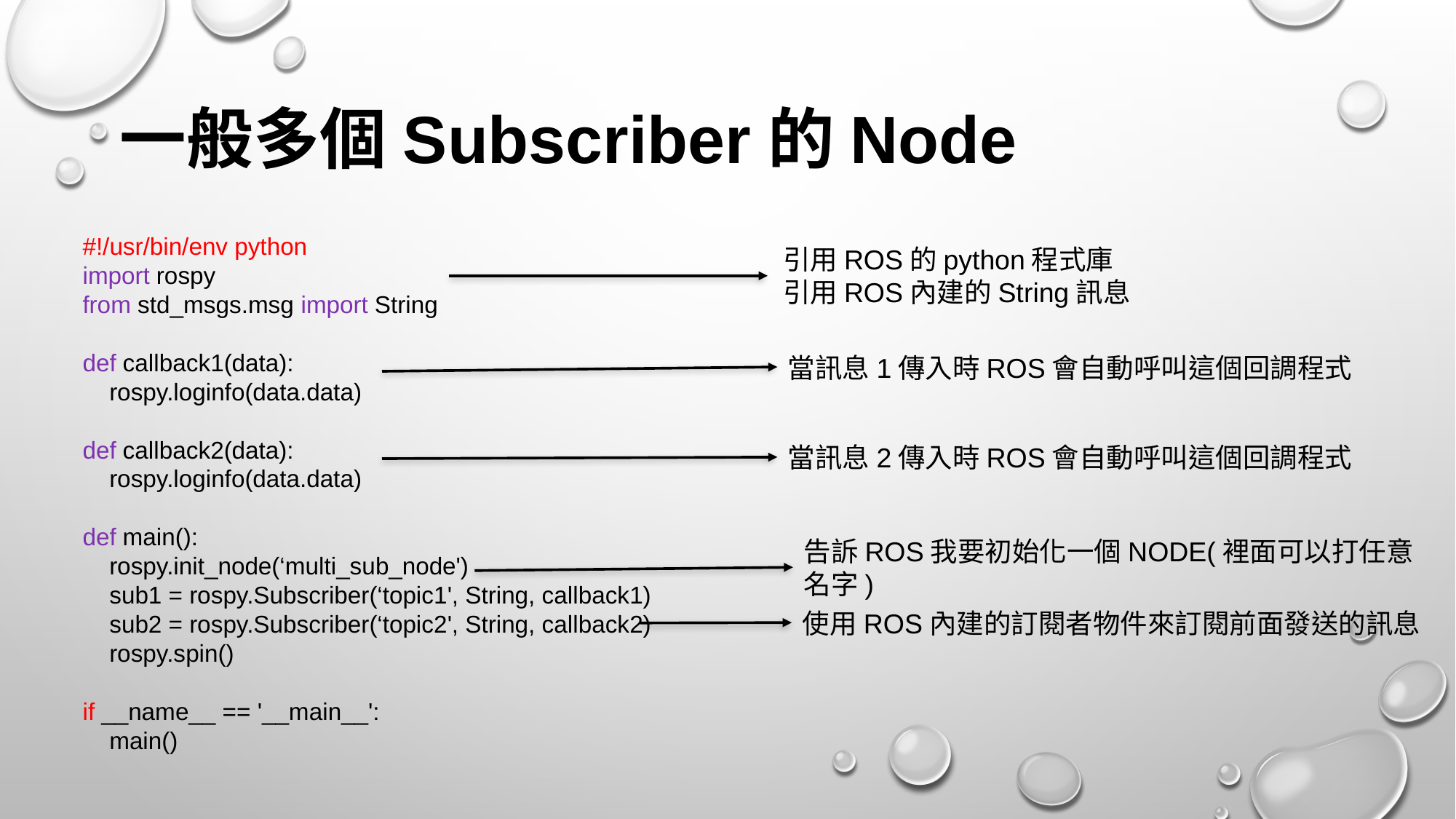

# 一般多個Subscriber的Node
#!/usr/bin/env python
import rospy
from std_msgs.msg import String

def callback1(data):
    rospy.loginfo(data.data)

def callback2(data):
    rospy.loginfo(data.data)

def main():
    rospy.init_node(‘multi_sub_node')
    sub1 = rospy.Subscriber(‘topic1', String, callback1)
    sub2 = rospy.Subscriber(‘topic2', String, callback2)
    rospy.spin()

if __name__ == '__main__':
    main()
引用ROS的python程式庫
引用ROS內建的String訊息
當訊息1傳入時ROS會自動呼叫這個回調程式
當訊息2傳入時ROS會自動呼叫這個回調程式
告訴ROS我要初始化一個NODE(裡面可以打任意名字)
使用ROS內建的訂閱者物件來訂閱前面發送的訊息